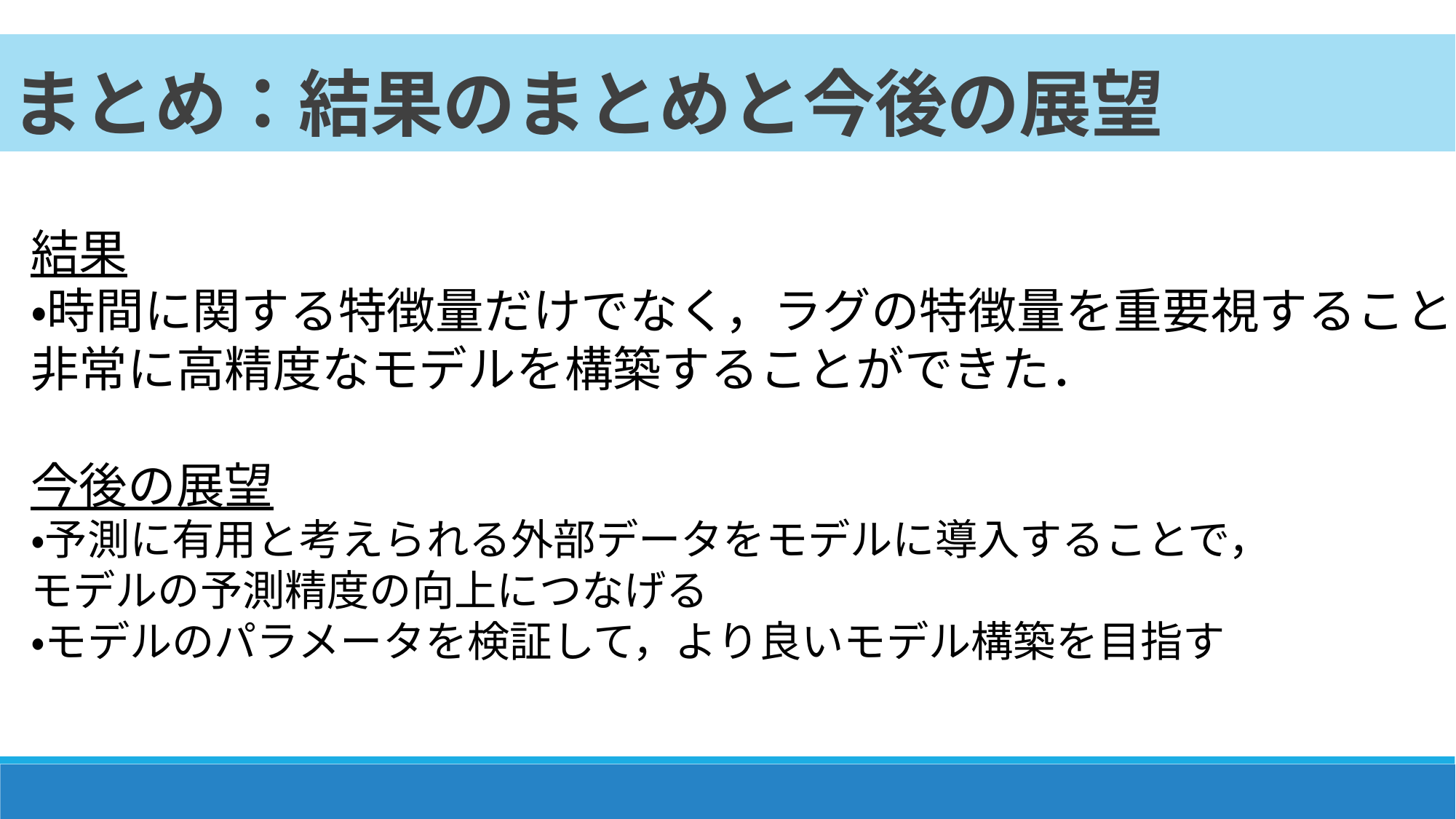

まとめ：結果のまとめと今後の展望
結果
・時間に関する特徴量だけでなく，ラグの特徴量を重要視することで
非常に高精度なモデルを構築することができた．

今後の展望
・予測に有用と考えられる外部データをモデルに導入することで，
モデルの予測精度の向上につなげる
・モデルのパラメータを検証して，より良いモデル構築を目指す